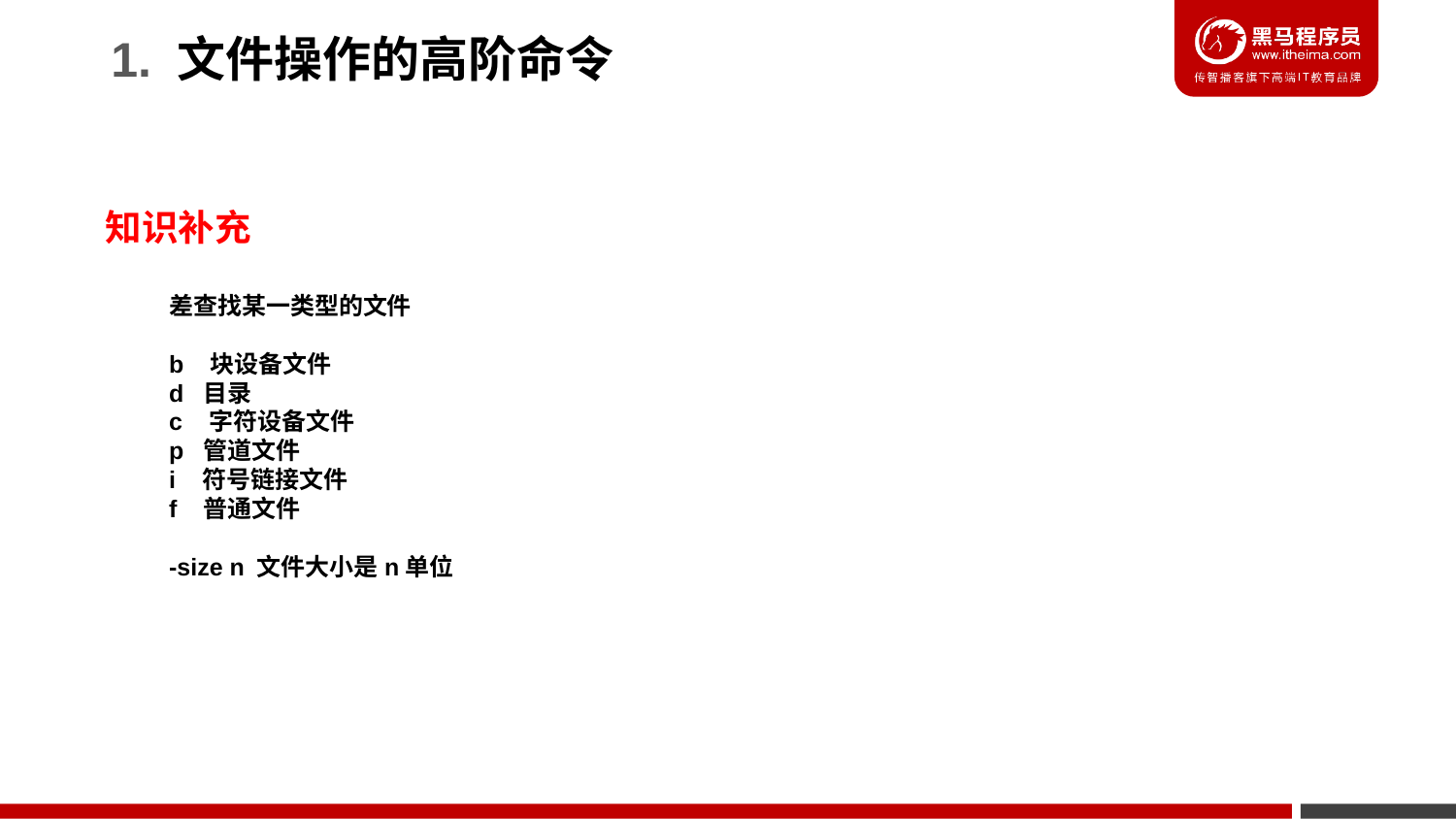

1. 文件操作的高阶命令
知识补充
差查找某一类型的文件

b   块设备文件
d  目录
c   字符设备文件
p  管道文件
i   符号链接文件
f   普通文件

-size n 文件大小是n单位